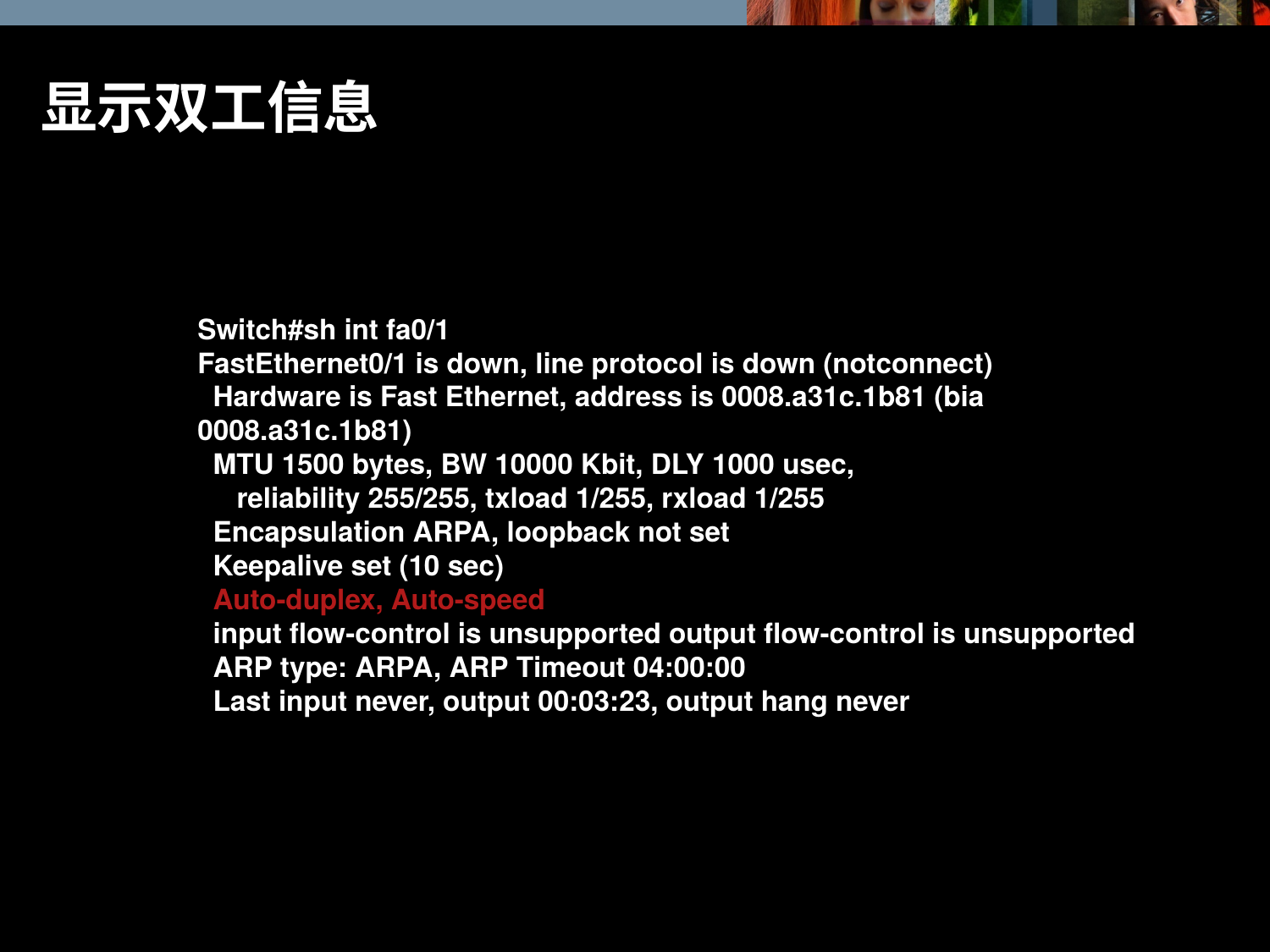

# 显示双工信息

Switch#sh int fa0/1
FastEthernet0/1 is down, line protocol is down (notconnect)
  Hardware is Fast Ethernet, address is 0008.a31c.1b81 (bia 0008.a31c.1b81)
  MTU 1500 bytes, BW 10000 Kbit, DLY 1000 usec,
     reliability 255/255, txload 1/255, rxload 1/255
  Encapsulation ARPA, loopback not set
  Keepalive set (10 sec)
  Auto-duplex, Auto-speed
  input flow-control is unsupported output flow-control is unsupported
  ARP type: ARPA, ARP Timeout 04:00:00
  Last input never, output 00:03:23, output hang never